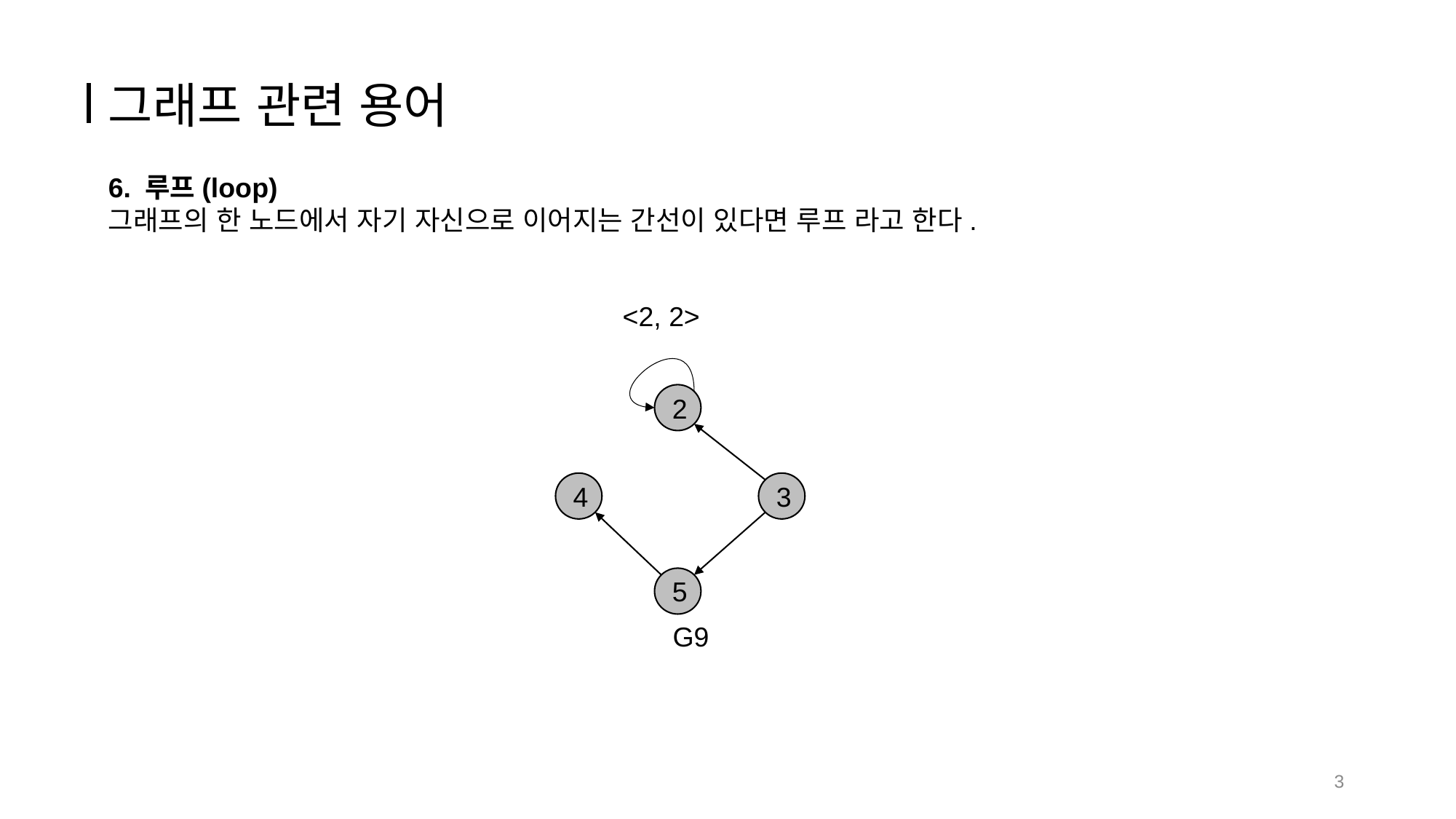

그래프 관련 용어
6. 루프(loop)
그래프의 한 노드에서 자기 자신으로 이어지는 간선이 있다면 루프 라고 한다.

<2, 2>
2
4
3
5
G9
3